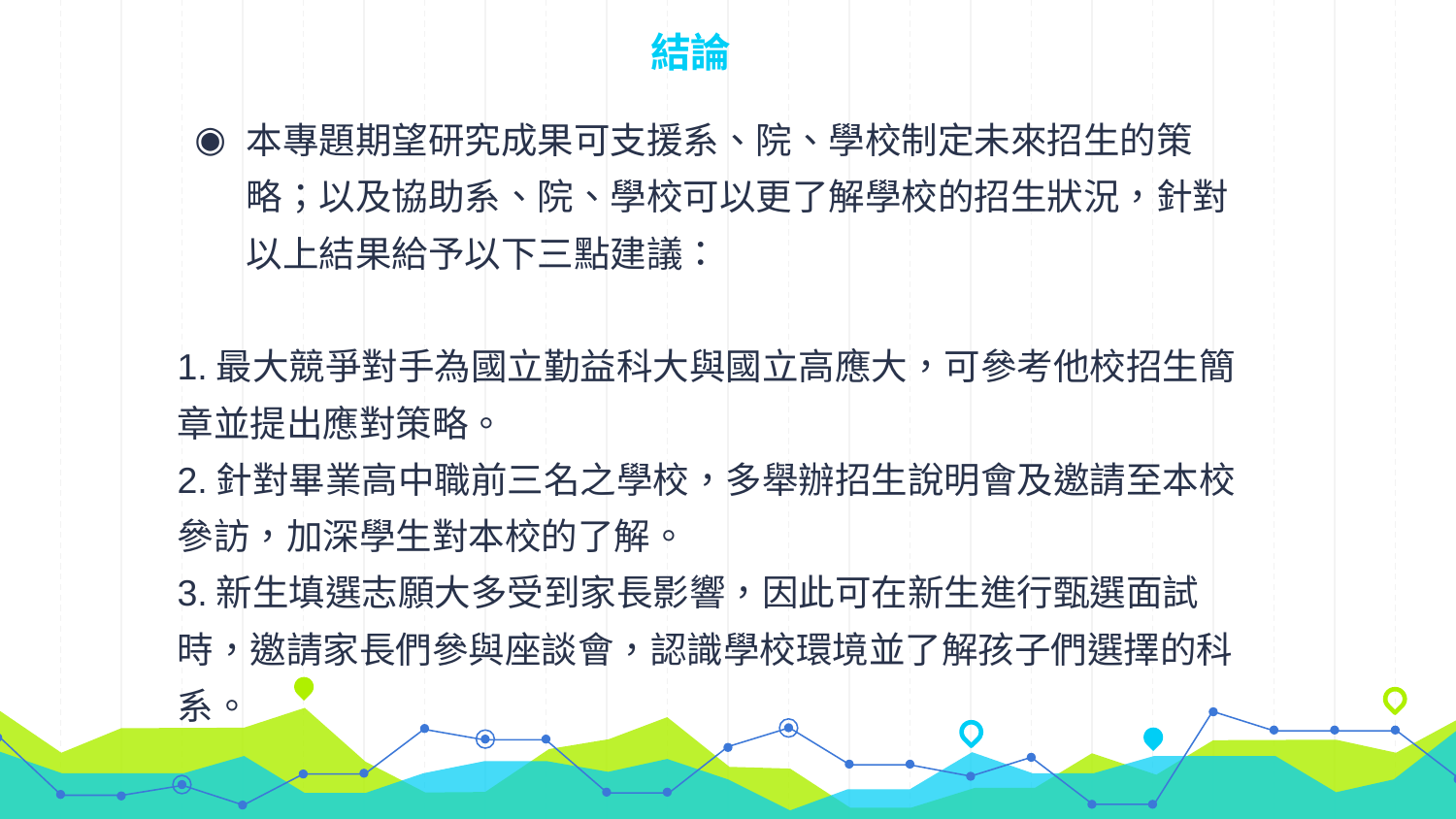

# 結論
本專題期望研究成果可支援系、院、學校制定未來招生的策略；以及協助系、院、學校可以更了解學校的招生狀況，針對以上結果給予以下三點建議：

1.最大競爭對手為國立勤益科大與國立高應大，可參考他校招生簡章並提出應對策略。
2.針對畢業高中職前三名之學校，多舉辦招生說明會及邀請至本校參訪，加深學生對本校的了解。
3.新生填選志願大多受到家長影響，因此可在新生進行甄選面試時，邀請家長們參與座談會，認識學校環境並了解孩子們選擇的科系。